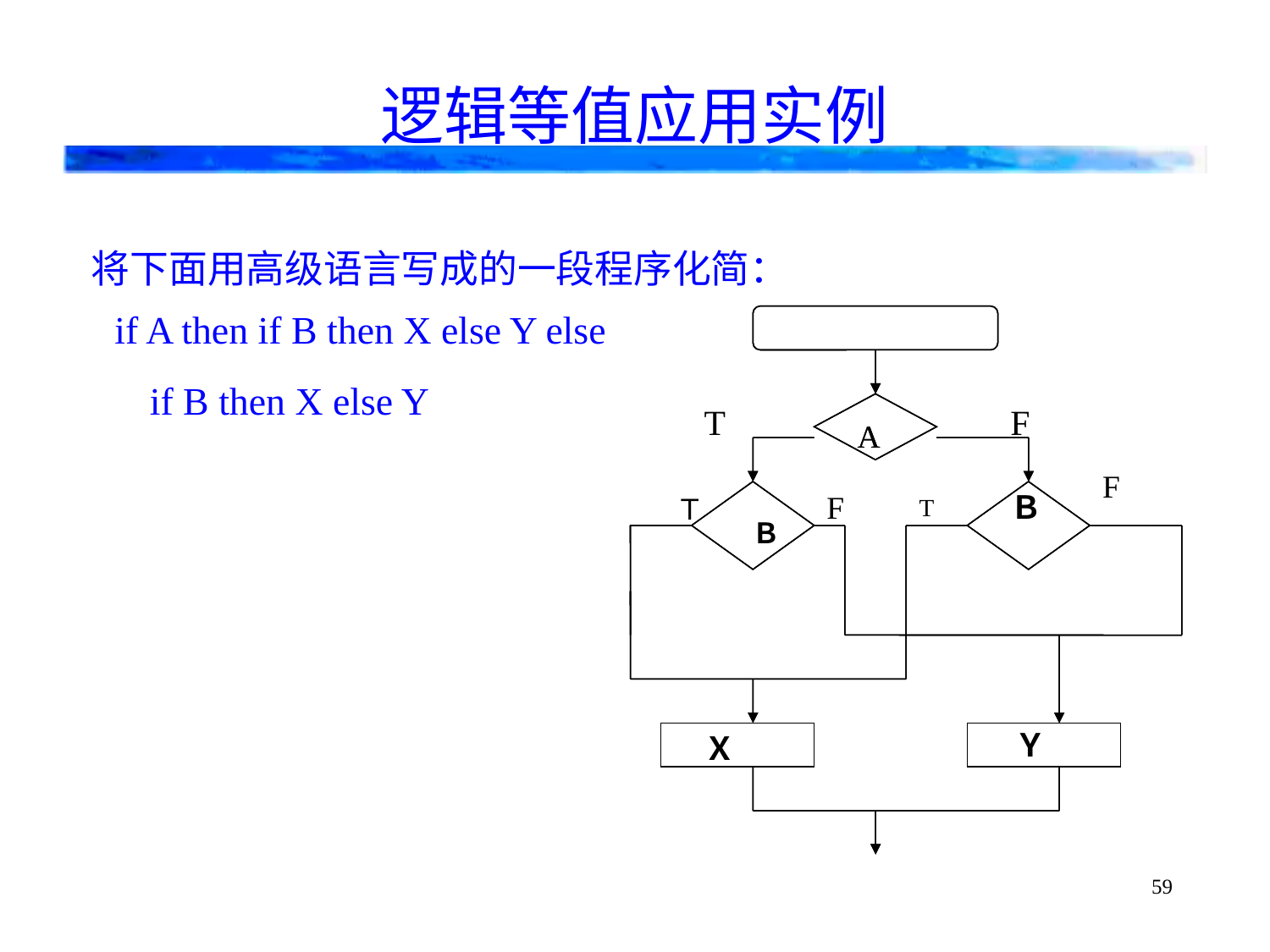

逻辑等值应用实例
将下面用高级语言写成的一段程序化简：
 if A then if B then X else Y else
      if B then X else Y

T
A
A
F

F
　　    Ｂ

F

Ｂ

Ｔ
T

Ｘ

Ｙ

59